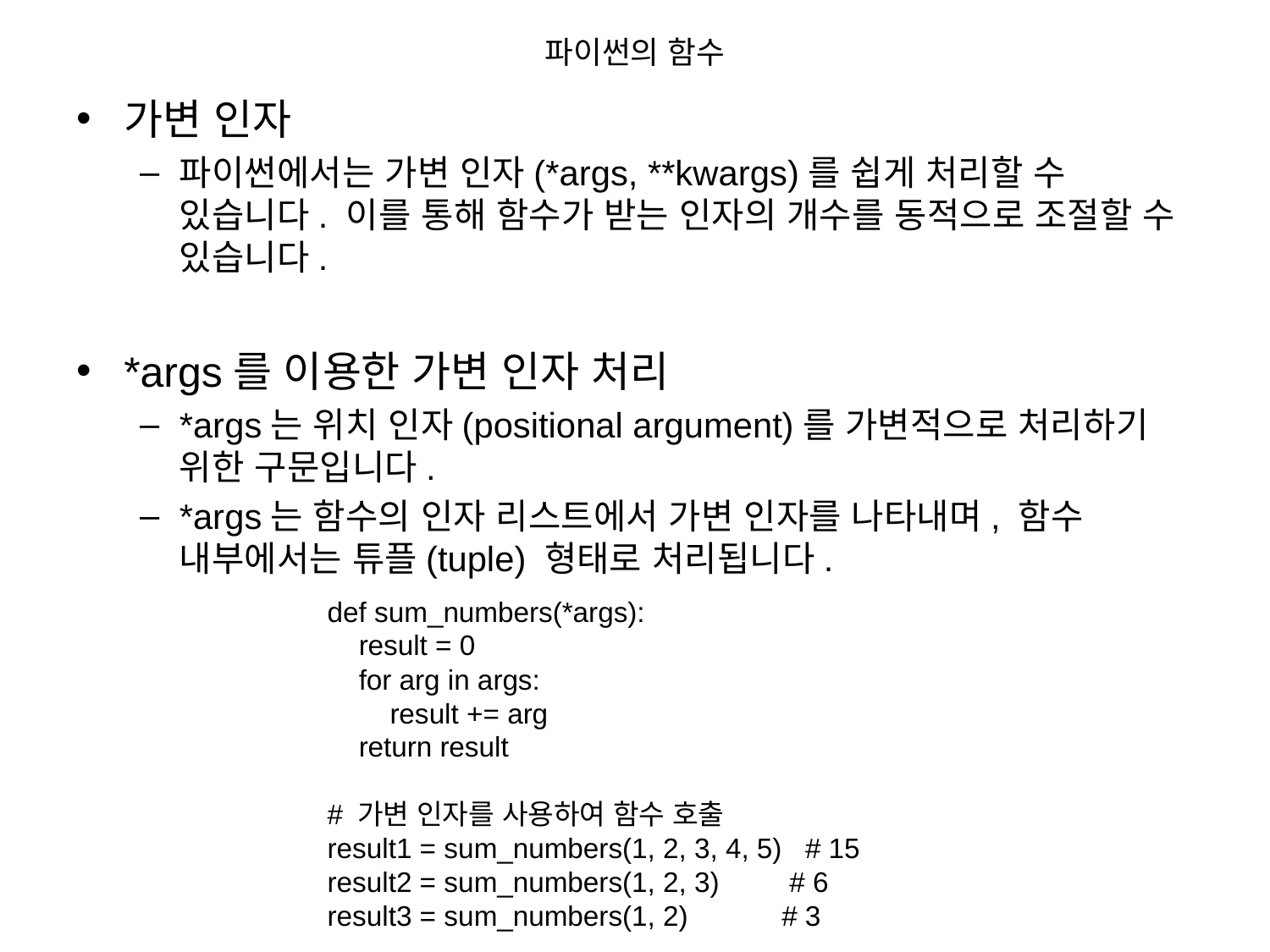

# 파이썬의 함수
가변 인자
파이썬에서는 가변 인자(*args, **kwargs)를 쉽게 처리할 수 있습니다. 이를 통해 함수가 받는 인자의 개수를 동적으로 조절할 수 있습니다.

*args를 이용한 가변 인자 처리
*args는 위치 인자(positional argument)를 가변적으로 처리하기 위한 구문입니다.
*args는 함수의 인자 리스트에서 가변 인자를 나타내며, 함수 내부에서는 튜플(tuple) 형태로 처리됩니다.

def sum_numbers(*args):
    result = 0
    for arg in args:
        result += arg
    return result

# 가변 인자를 사용하여 함수 호출
result1 = sum_numbers(1, 2, 3, 4, 5)   # 15
result2 = sum_numbers(1, 2, 3)         # 6
result3 = sum_numbers(1, 2)            # 3